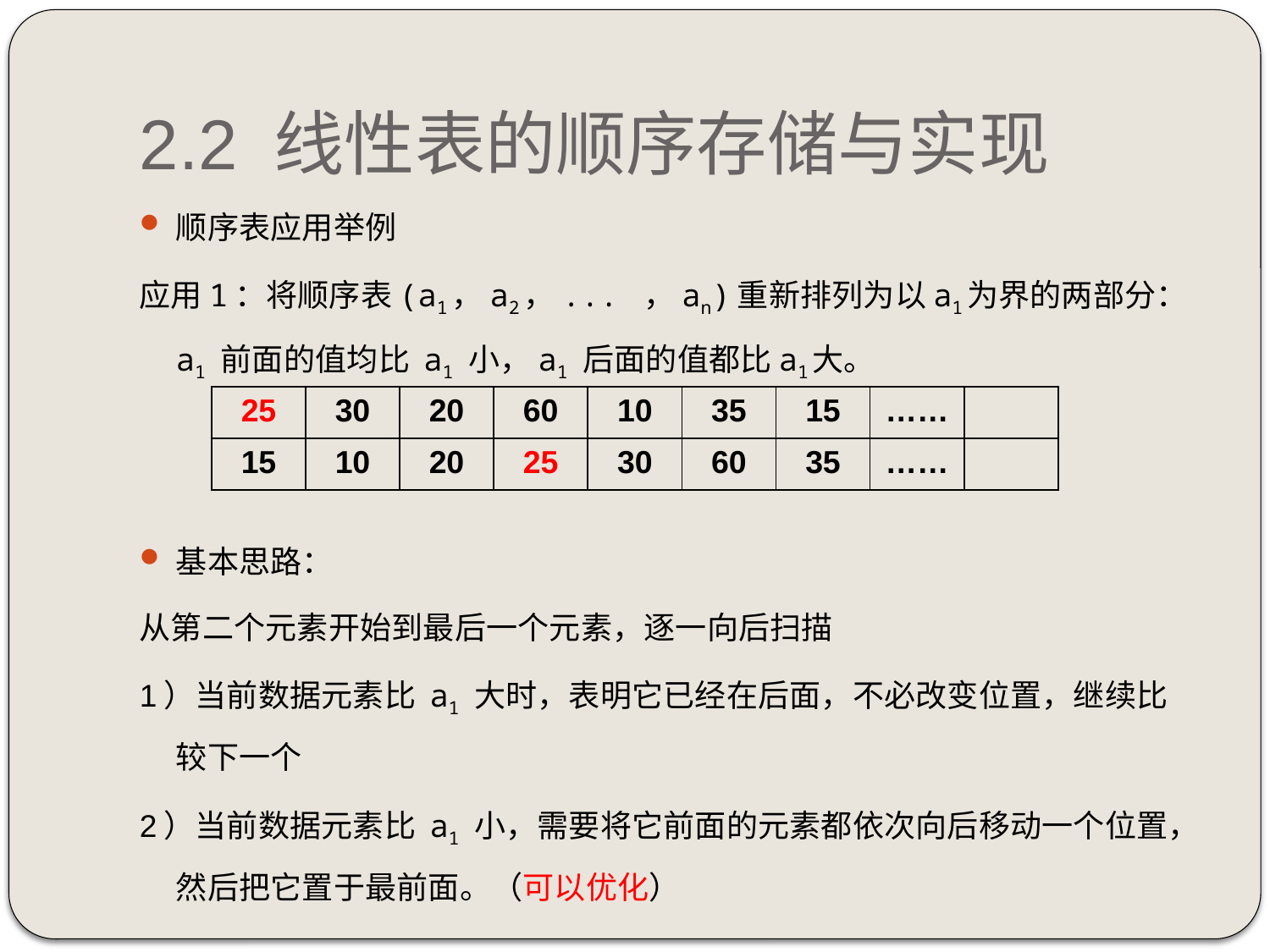

# 2.2 线性表的顺序存储与实现
顺序表应用举例
应用1：将顺序表(a1，a2，... ，an)重新排列为以a1为界的两部分：a1 前面的值均比 a1 小，a1 后面的值都比a1大。

基本思路：
从第二个元素开始到最后一个元素，逐一向后扫描
1）当前数据元素比 a1 大时，表明它已经在后面，不必改变位置，继续比较下一个
2）当前数据元素比 a1 小，需要将它前面的元素都依次向后移动一个位置，然后把它置于最前面。（可以优化）
| 25 | 30 | 20 | 60 | 10 | 35 | 15 | …… |  |
| --- | --- | --- | --- | --- | --- | --- | --- | --- |
| 15 | 10 | 20 | 25 | 30 | 60 | 35 | …… |  |